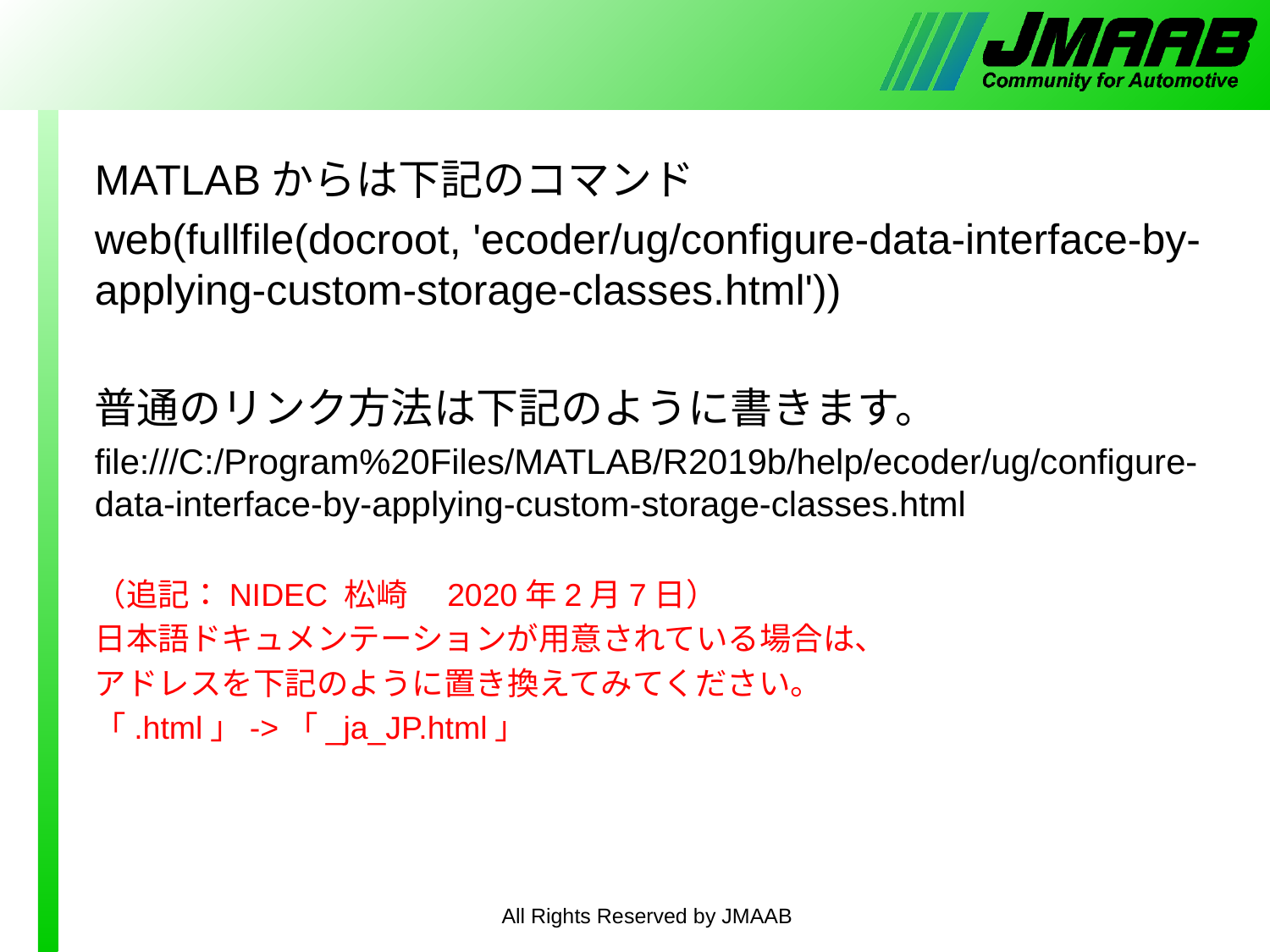

#
MATLABからは下記のコマンド
web(fullfile(docroot, 'ecoder/ug/configure-data-interface-by-applying-custom-storage-classes.html'))

普通のリンク方法は下記のように書きます。
file:///C:/Program%20Files/MATLAB/R2019b/help/ecoder/ug/configure-data-interface-by-applying-custom-storage-classes.html

（追記：NIDEC 松崎　2020年2月7日）
日本語ドキュメンテーションが用意されている場合は、
アドレスを下記のように置き換えてみてください。
「.html」->「_ja_JP.html」